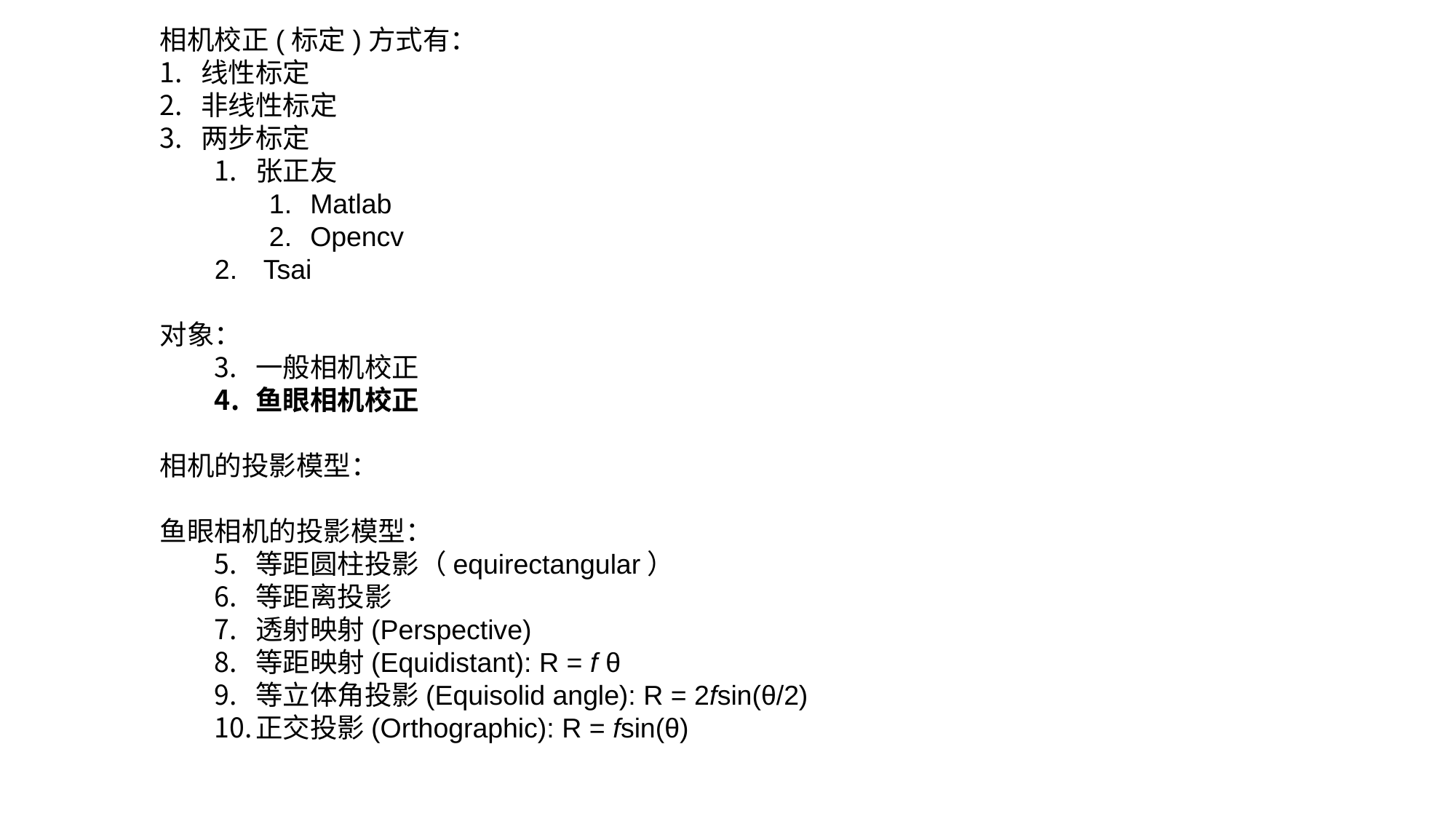

相机校正(标定)方式有：
线性标定
非线性标定
两步标定
张正友
Matlab
Opencv
 Tsai

对象：
一般相机校正
鱼眼相机校正

相机的投影模型：

鱼眼相机的投影模型：
等距圆柱投影（equirectangular）
等距离投影
透射映射(Perspective)
等距映射(Equidistant): R = f θ
等立体角投影(Equisolid angle): R = 2fsin(θ/2)
正交投影(Orthographic): R = fsin(θ)